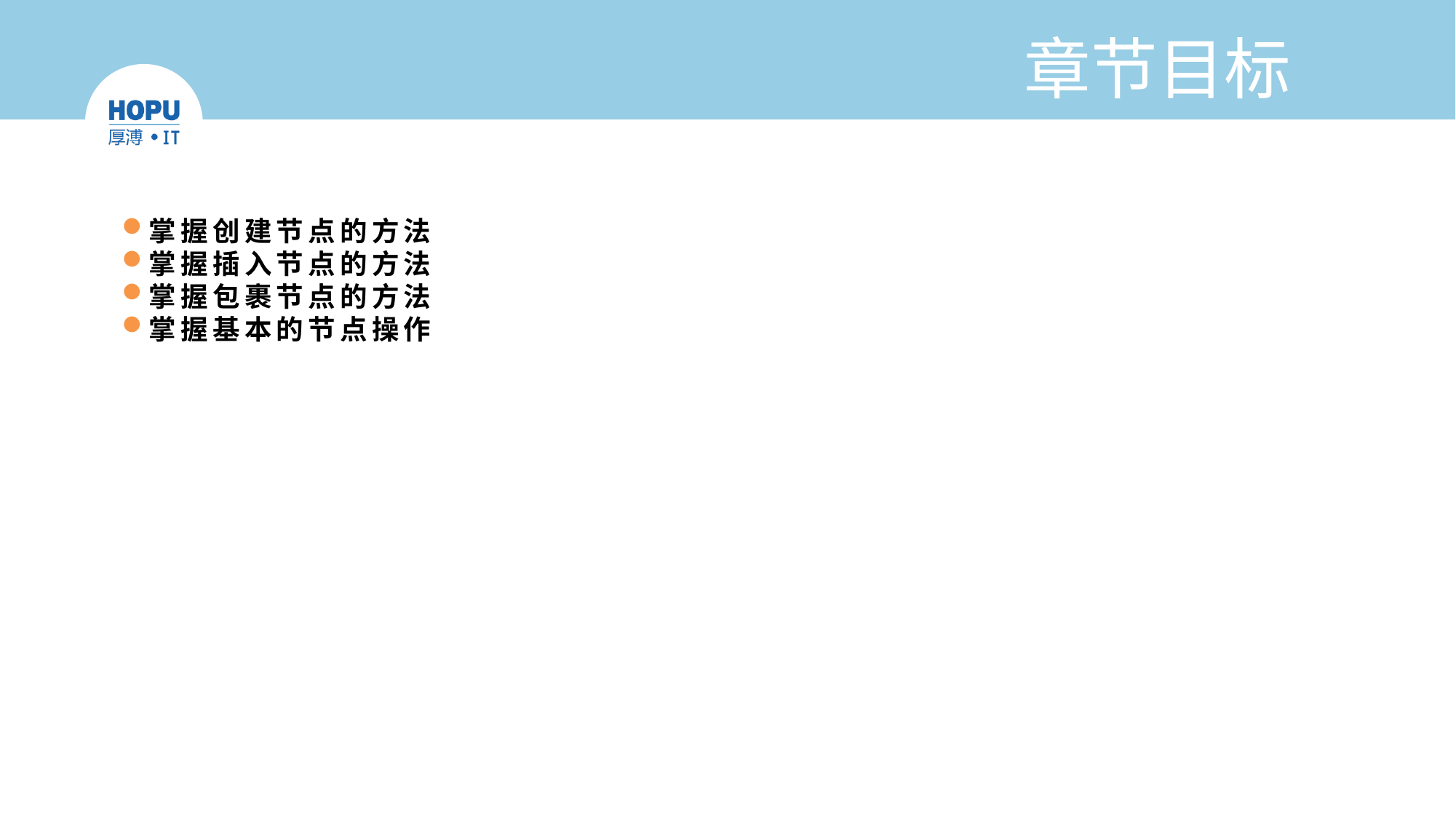

# 章节目标
掌握创建节点的方法
掌握插入节点的方法
掌握包裹节点的方法
掌握基本的节点操作